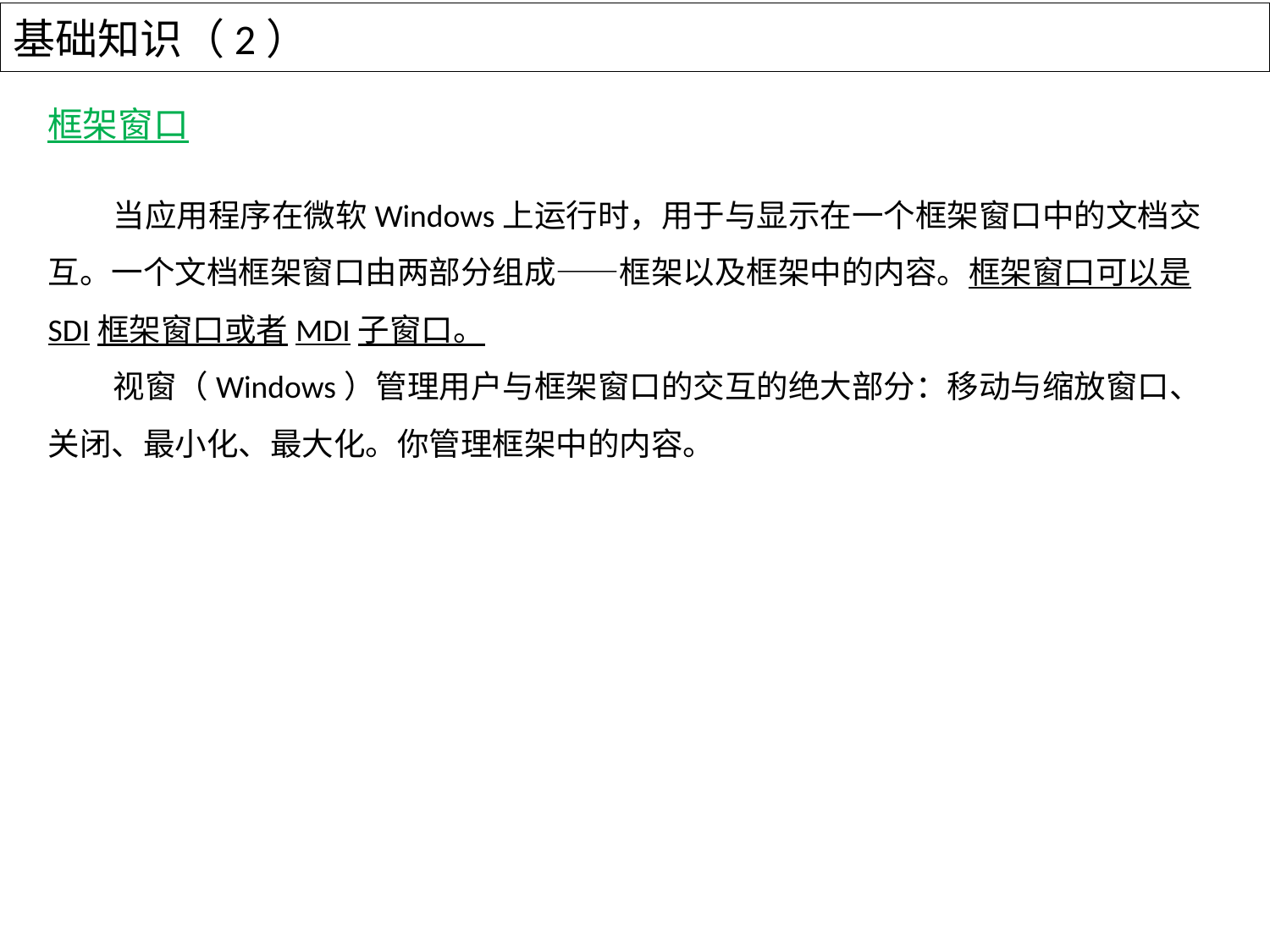

# 基础知识（2）
框架窗口
        当应用程序在微软Windows上运行时，用于与显示在一个框架窗口中的文档交互。一个文档框架窗口由两部分组成——框架以及框架中的内容。框架窗口可以是SDI框架窗口或者MDI子窗口。
        视窗（Windows）管理用户与框架窗口的交互的绝大部分：移动与缩放窗口、关闭、最小化、最大化。你管理框架中的内容。